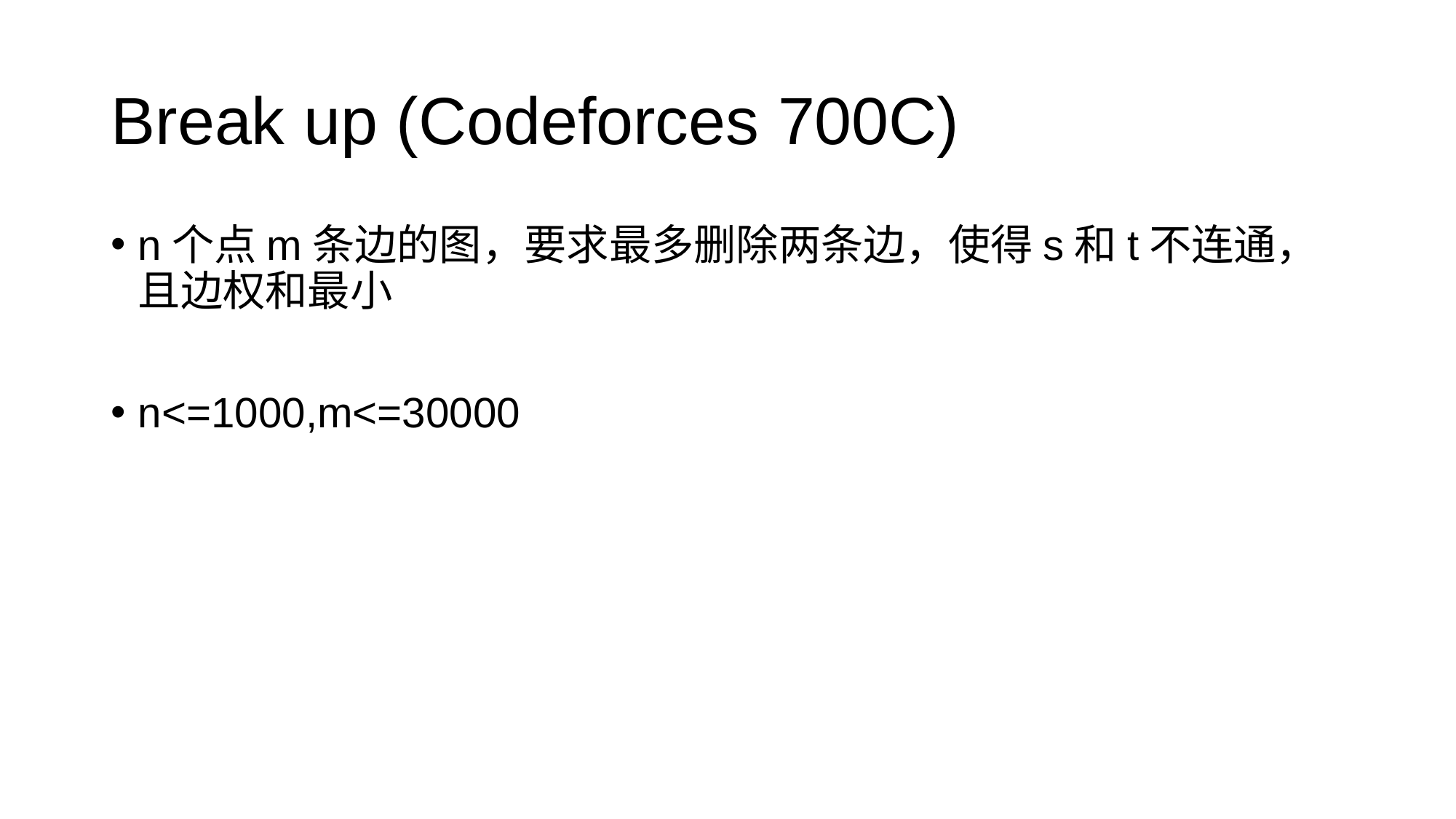

# Break up (Codeforces 700C)
n个点m条边的图，要求最多删除两条边，使得s和t不连通，且边权和最小

n<=1000,m<=30000